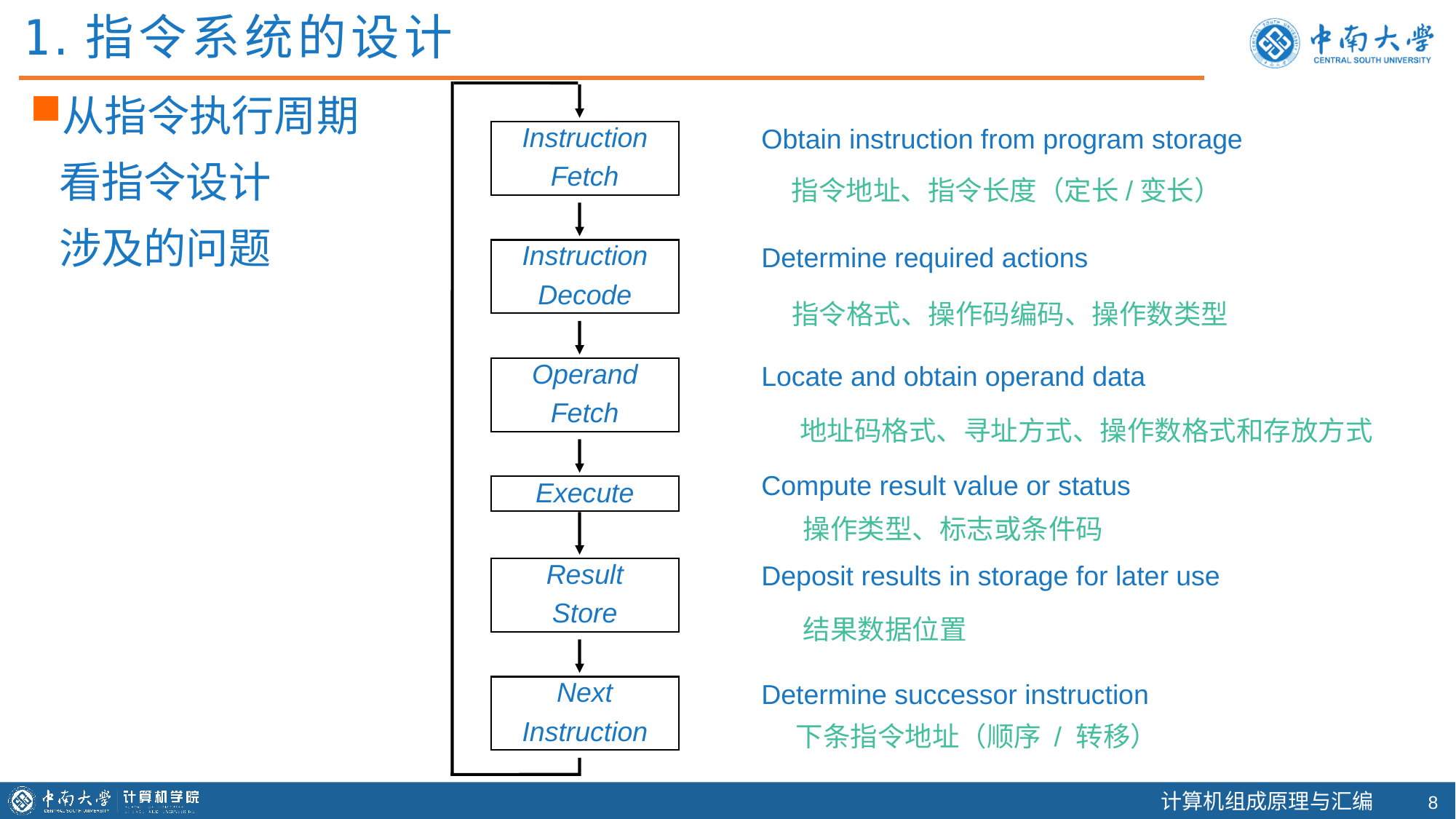

1.指令系统的设计

从指令执行周期
  看指令设计
  涉及的问题

Obtain instruction from program storage
Instruction
Fetch
指令地址、指令长度（定长/变长）

Determine required actions
Instruction
Decode
指令格式、操作码编码、操作数类型

Locate and obtain operand data
Operand
Fetch
地址码格式、寻址方式、操作数格式和存放方式

Compute result value or status
Execute
操作类型、标志或条件码

Deposit results in storage for later use
Result
Store
结果数据位置

Determine successor instruction
Next
Instruction
下条指令地址（顺序 / 转移）

8